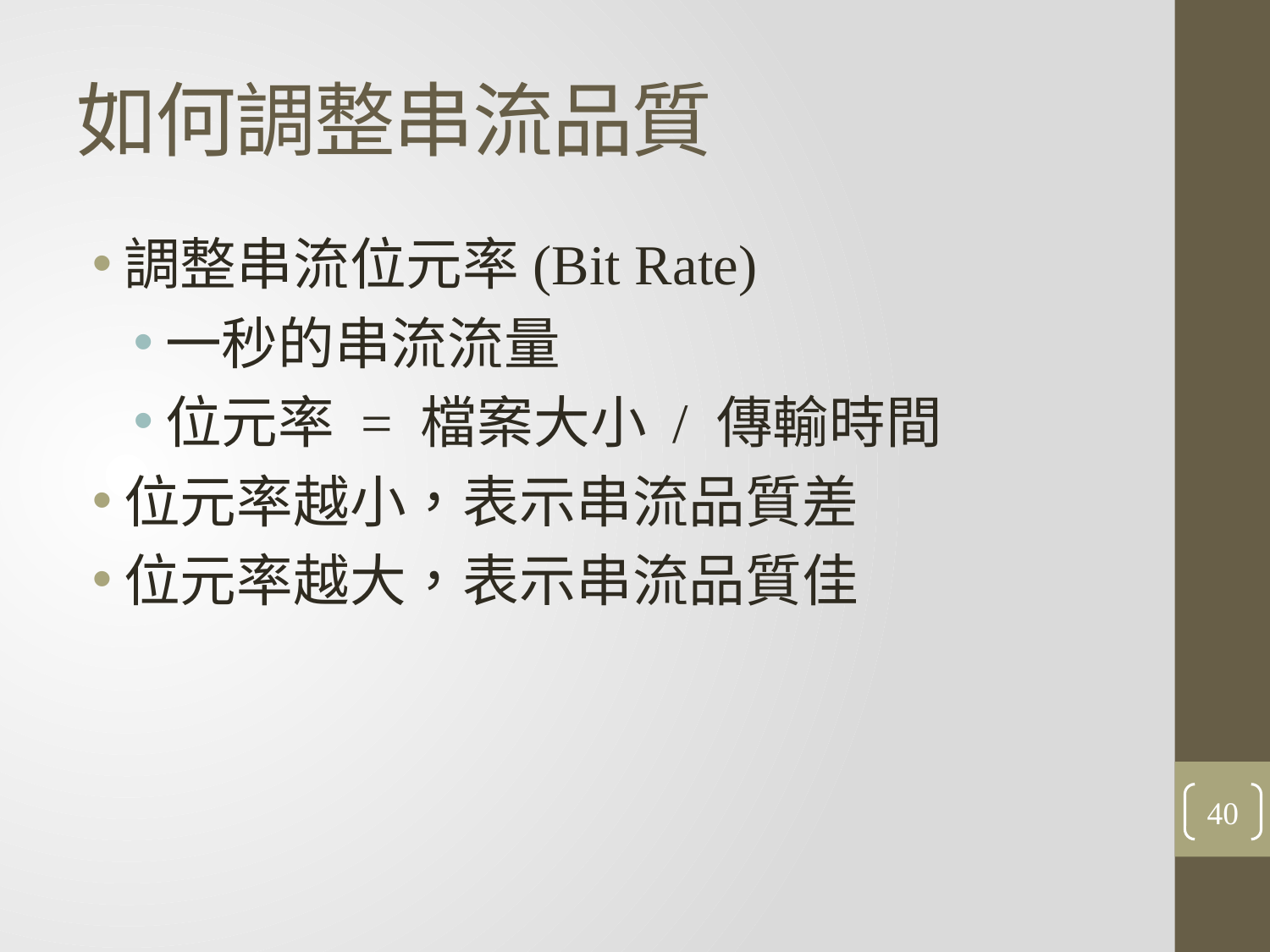

# 如何調整串流品質
調整串流位元率(Bit Rate)
一秒的串流流量
位元率 = 檔案大小 / 傳輸時間
位元率越小，表示串流品質差
位元率越大，表示串流品質佳
40